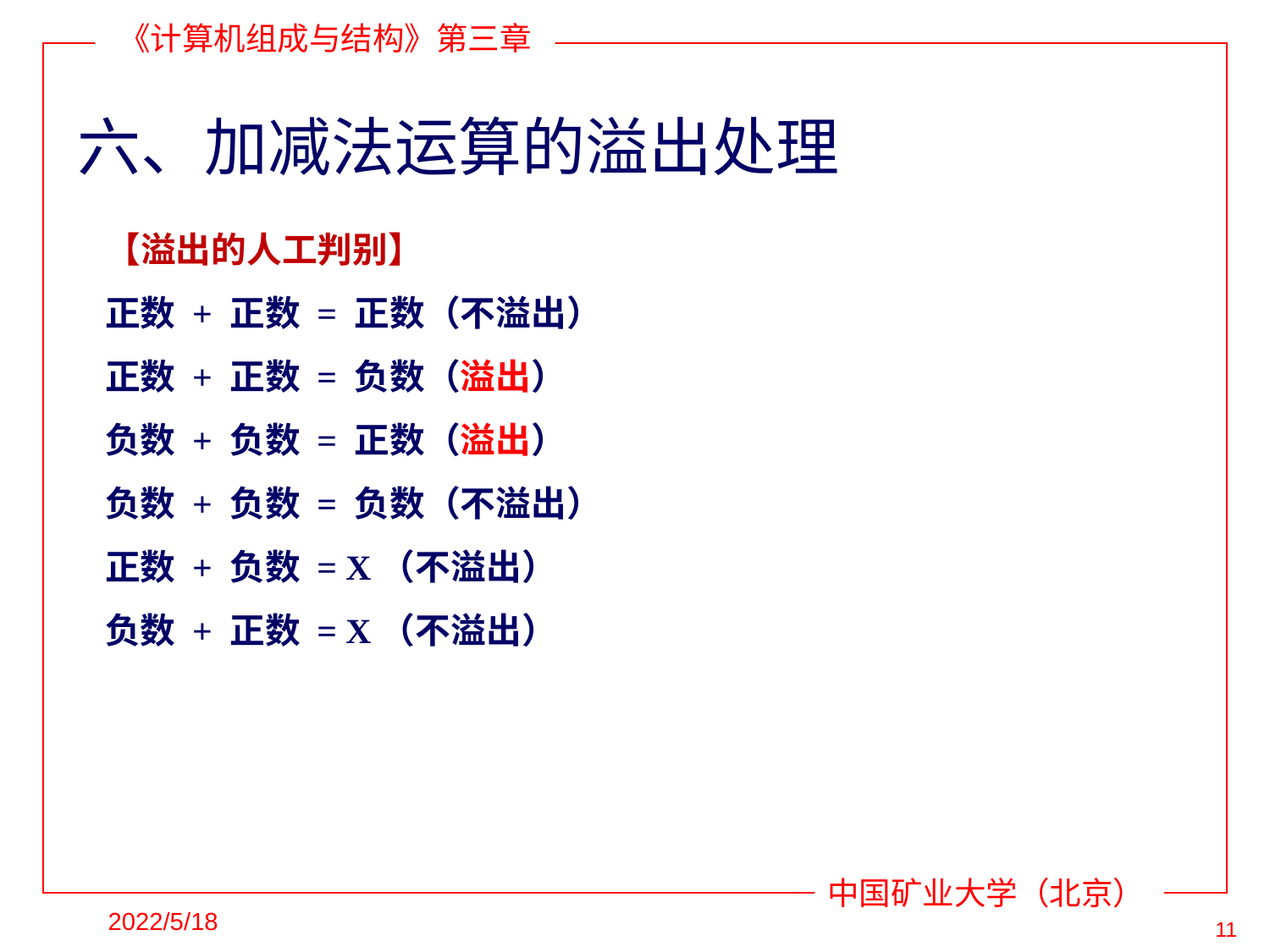

# 六、加减法运算的溢出处理
【溢出的人工判别】
正数 + 正数 = 正数（不溢出）
正数 + 正数 = 负数（溢出）
负数 + 负数 = 正数（溢出）
负数 + 负数 = 负数（不溢出）
正数 + 负数 = X（不溢出）
负数 + 正数 = X（不溢出）

2022/5/18